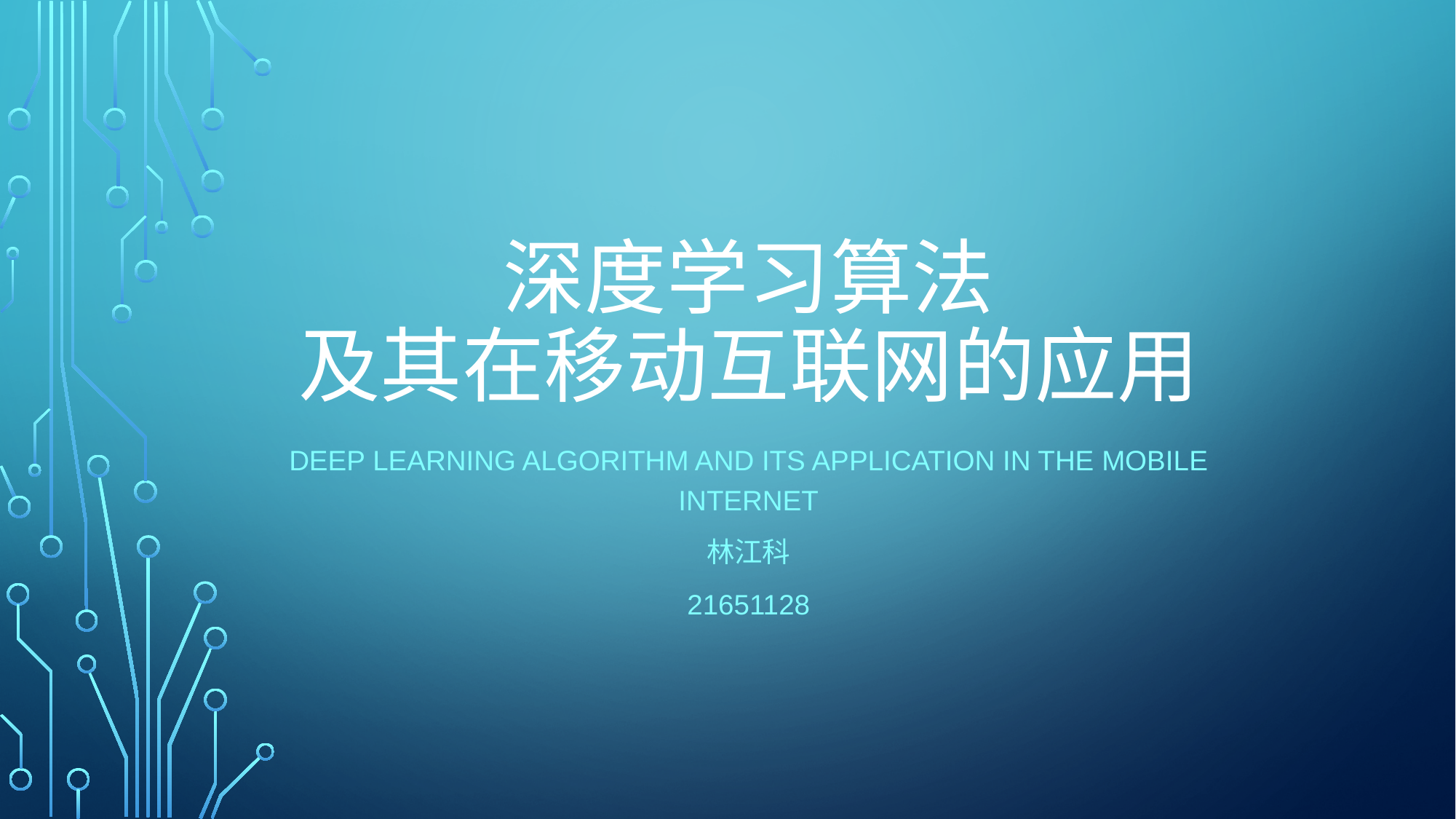

# 深度学习算法 及其在移动互联网的应用
Deep Learning Algorithm and Its Application in the Mobile Internet
林江科
21651128